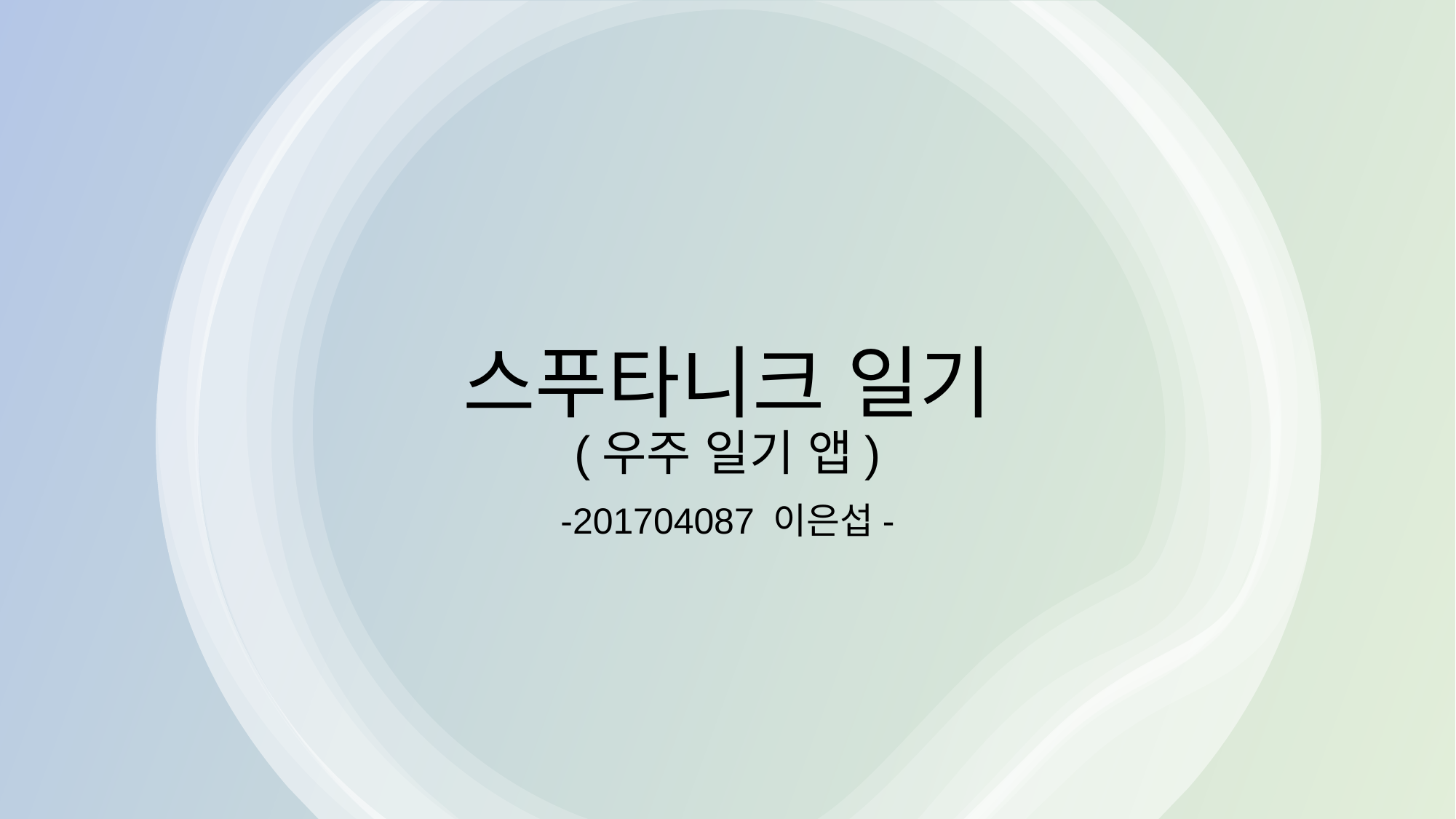

# 스푸타니크 일기 (우주 일기 앱)
-201704087 이은섭-